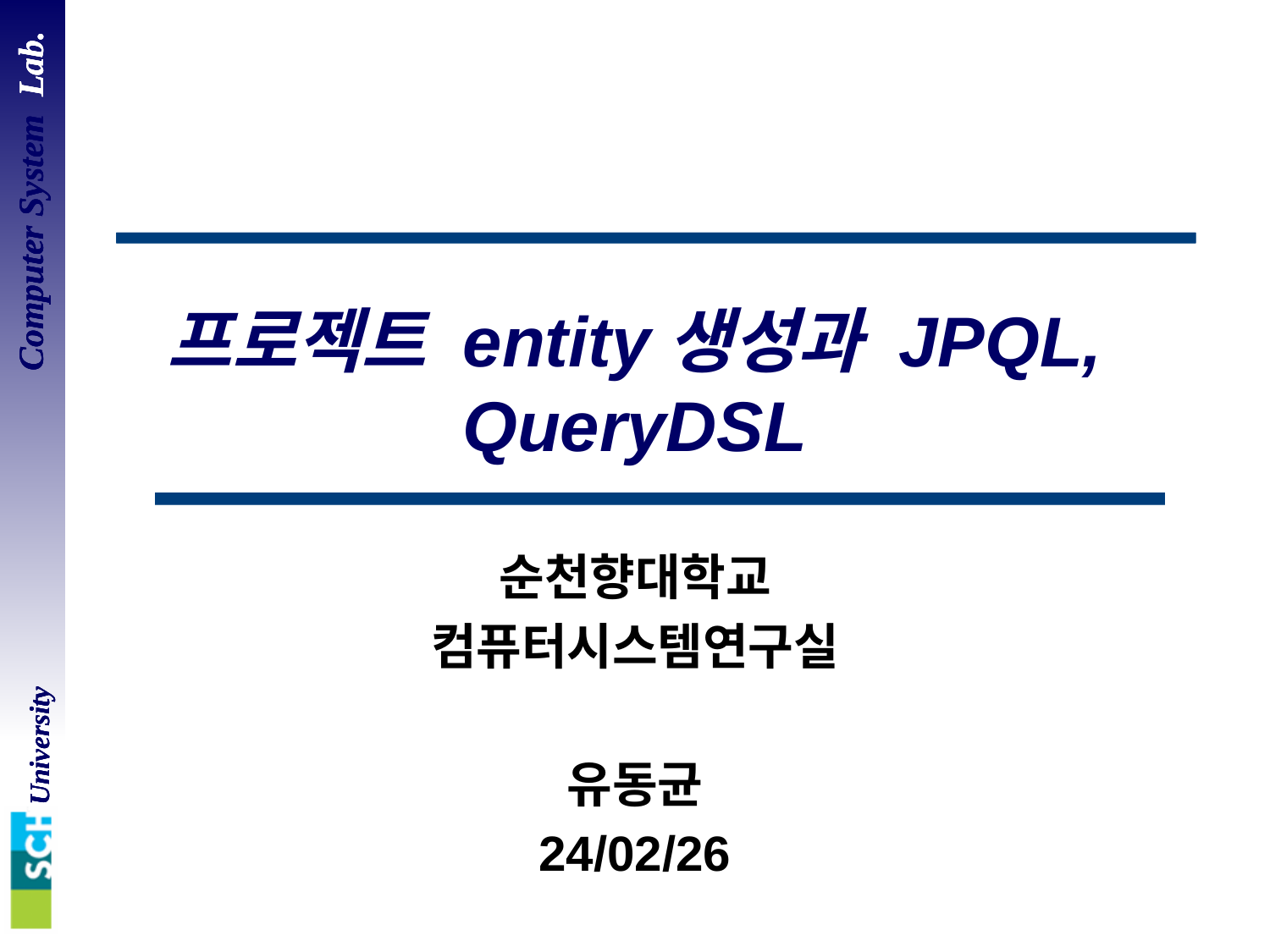

# 프로젝트 entity생성과 JPQL, QueryDSL
순천향대학교
컴퓨터시스템연구실

유동균
24/02/26